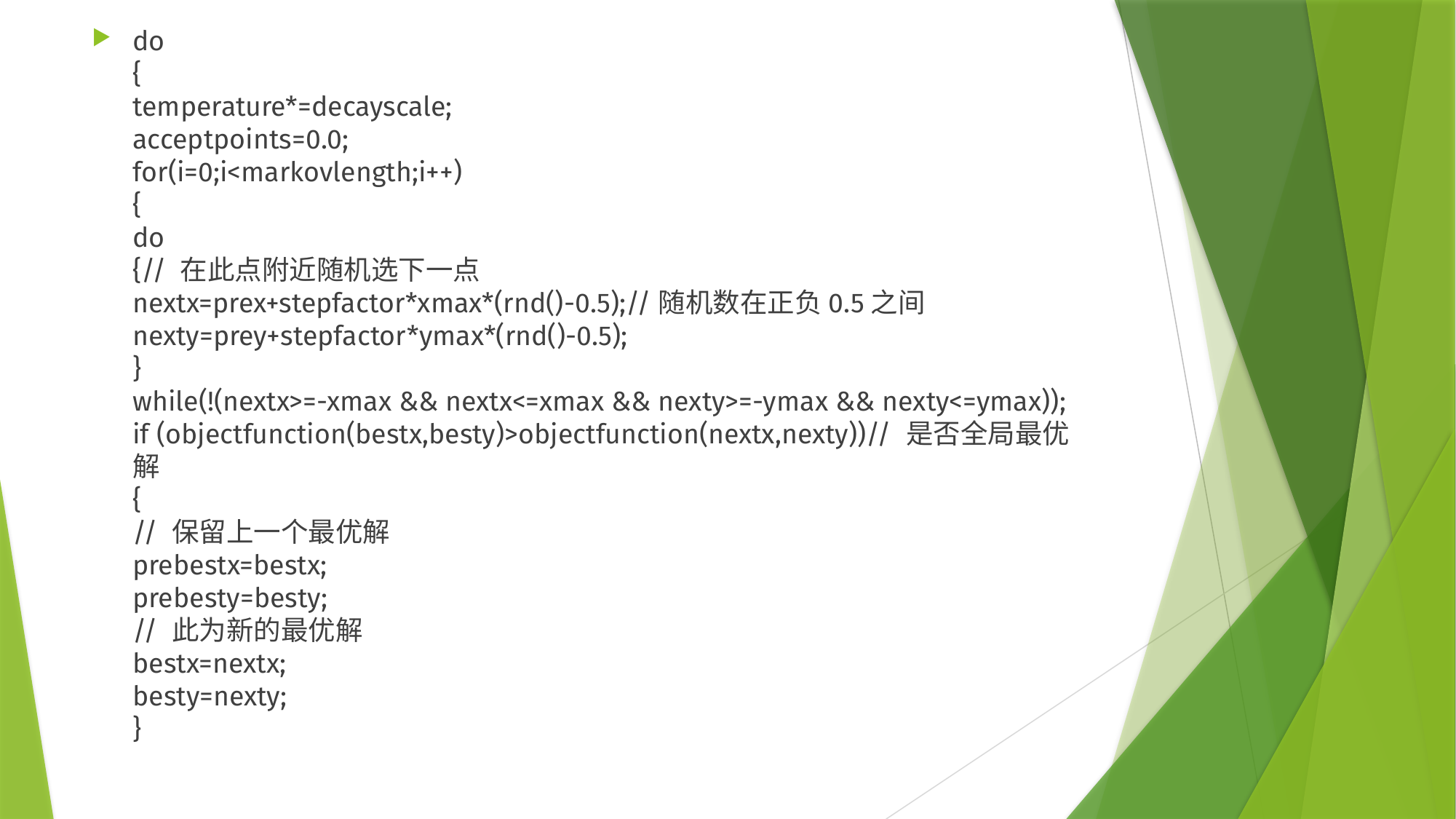

do
{
temperature*=decayscale;
acceptpoints=0.0;
for(i=0;i<markovlength;i++)
{
do
{// 在此点附近随机选下一点
nextx=prex+stepfactor*xmax*(rnd()-0.5);//随机数在正负0.5之间
nexty=prey+stepfactor*ymax*(rnd()-0.5);
}
while(!(nextx>=-xmax && nextx<=xmax && nexty>=-ymax && nexty<=ymax));
if (objectfunction(bestx,besty)>objectfunction(nextx,nexty))// 是否全局最优解
{
// 保留上一个最优解
prebestx=bestx;
prebesty=besty;
// 此为新的最优解
bestx=nextx;
besty=nexty;
}